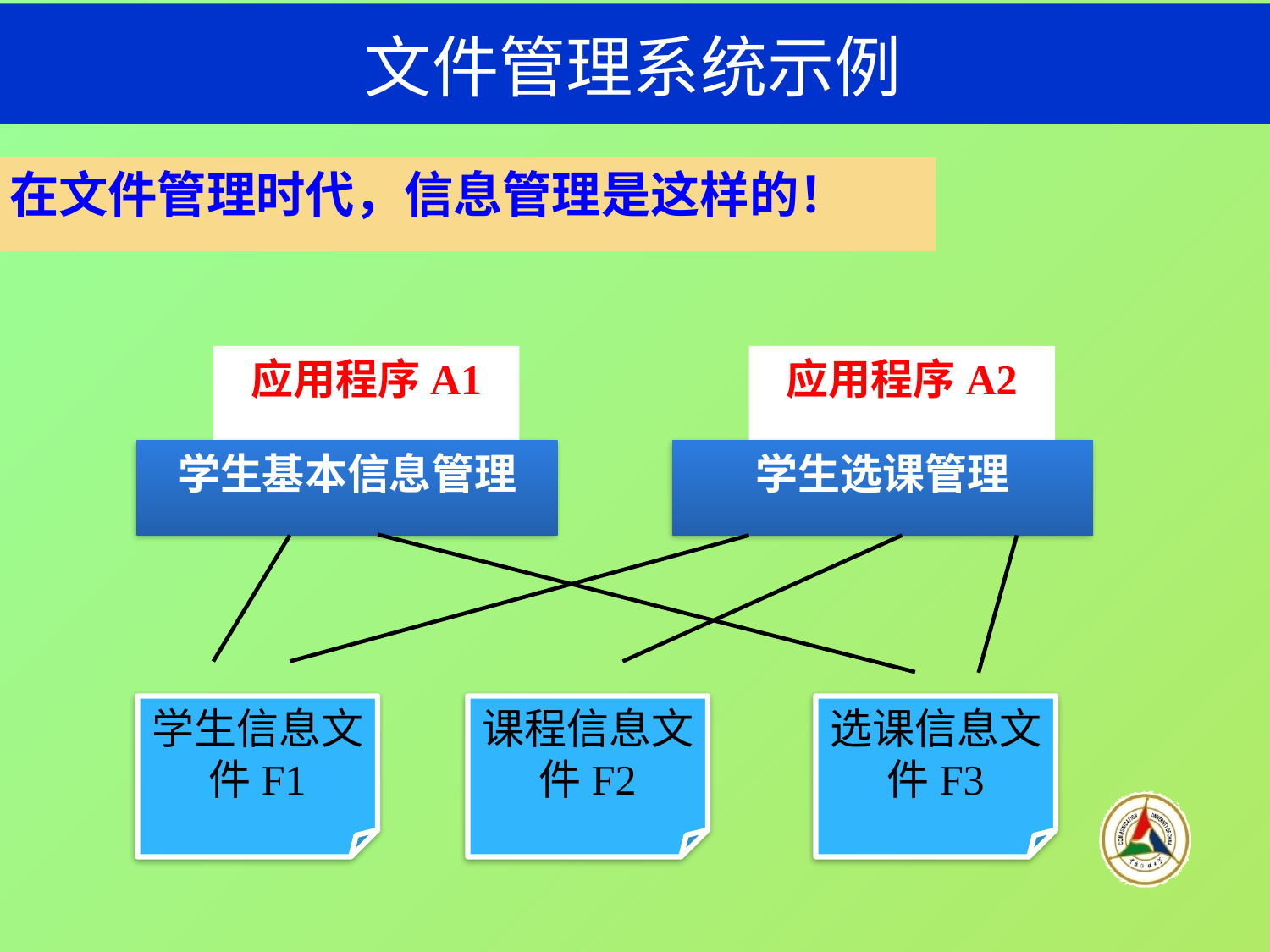

# 文件管理系统示例
在文件管理时代，信息管理是这样的！
应用程序A1
应用程序A2
学生基本信息管理
学生选课管理

学生信息文件F1

选课信息文件F3
课程信息文件F2